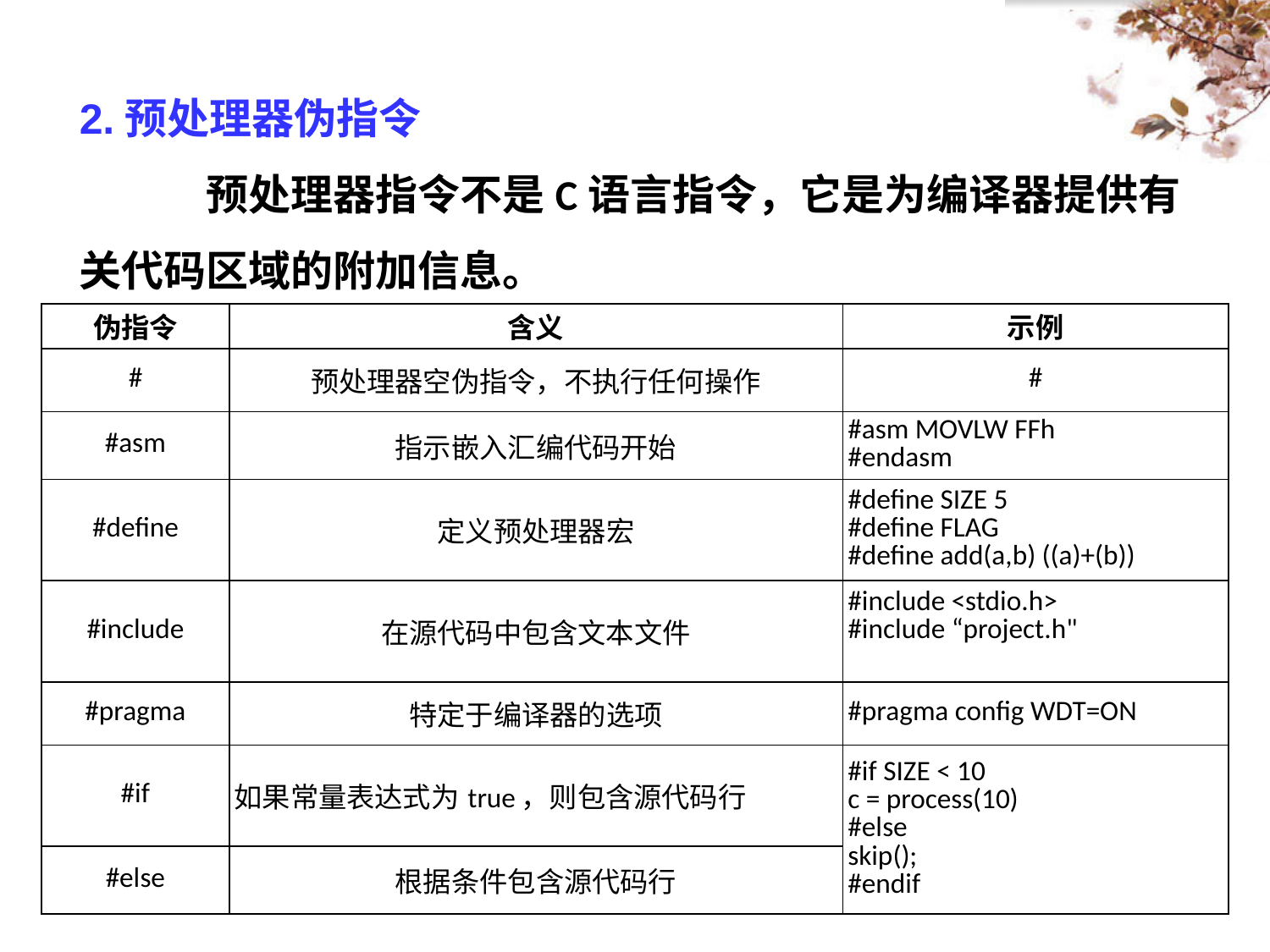

2.预处理器伪指令
	预处理器指令不是C语言指令，它是为编译器提供有关代码区域的附加信息。
| 伪指令 | 含义 | 示例 |
| --- | --- | --- |
| # | 预处理器空伪指令，不执行任何操作 | # |
| #asm | 指示嵌入汇编代码开始 | #asm MOVLW FFh #endasm |
| #define | 定义预处理器宏 | #define SIZE 5 #define FLAG #define add(a,b) ((a)+(b)) |
| #include | 在源代码中包含文本文件 | #include <stdio.h> #include “project.h" |
| #pragma | 特定于编译器的选项 | #pragma config WDT=ON |
| #if | 如果常量表达式为true，则包含源代码行 | #if SIZE < 10 c = process(10) #else skip(); #endif |
| #else | 根据条件包含源代码行 |  |